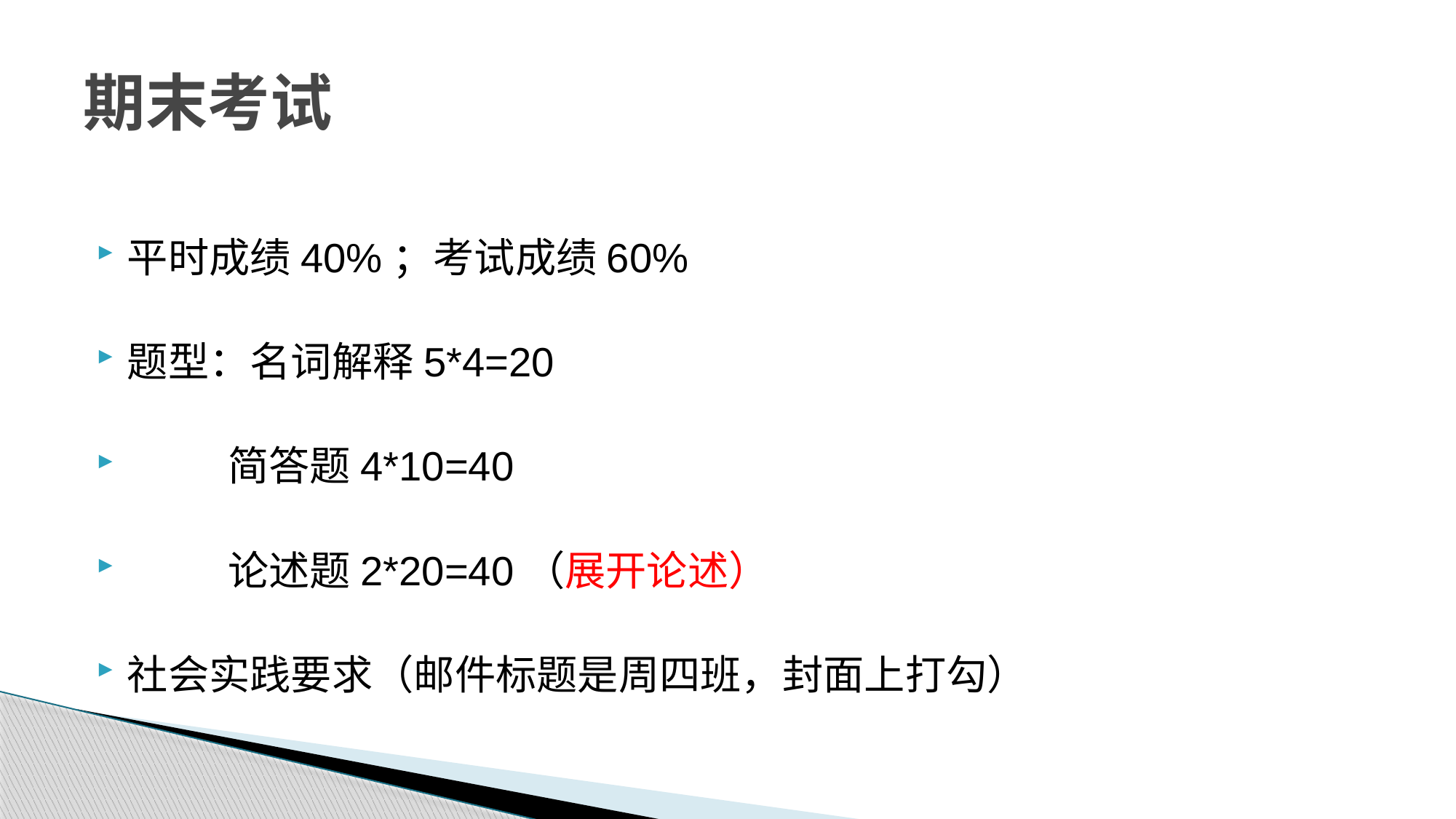

# 期末考试
平时成绩40%；考试成绩60%
题型：名词解释5*4=20
          简答题4*10=40
          论述题2*20=40（展开论述）
社会实践要求（邮件标题是周四班，封面上打勾）